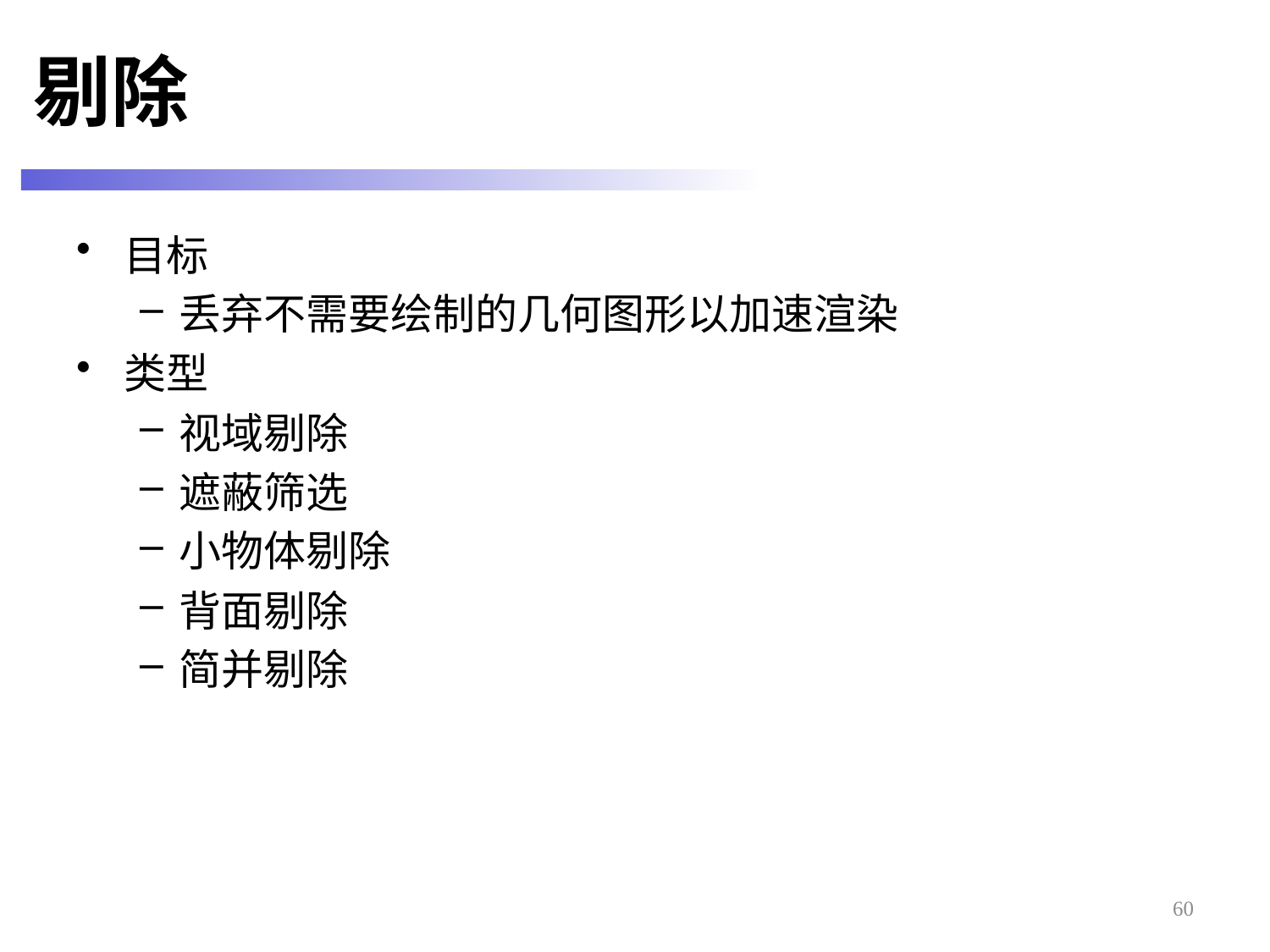

# 剔除
目标
丢弃不需要绘制的几何图形以加速渲染
类型
视域剔除
遮蔽筛选
小物体剔除
背面剔除
简并剔除
60